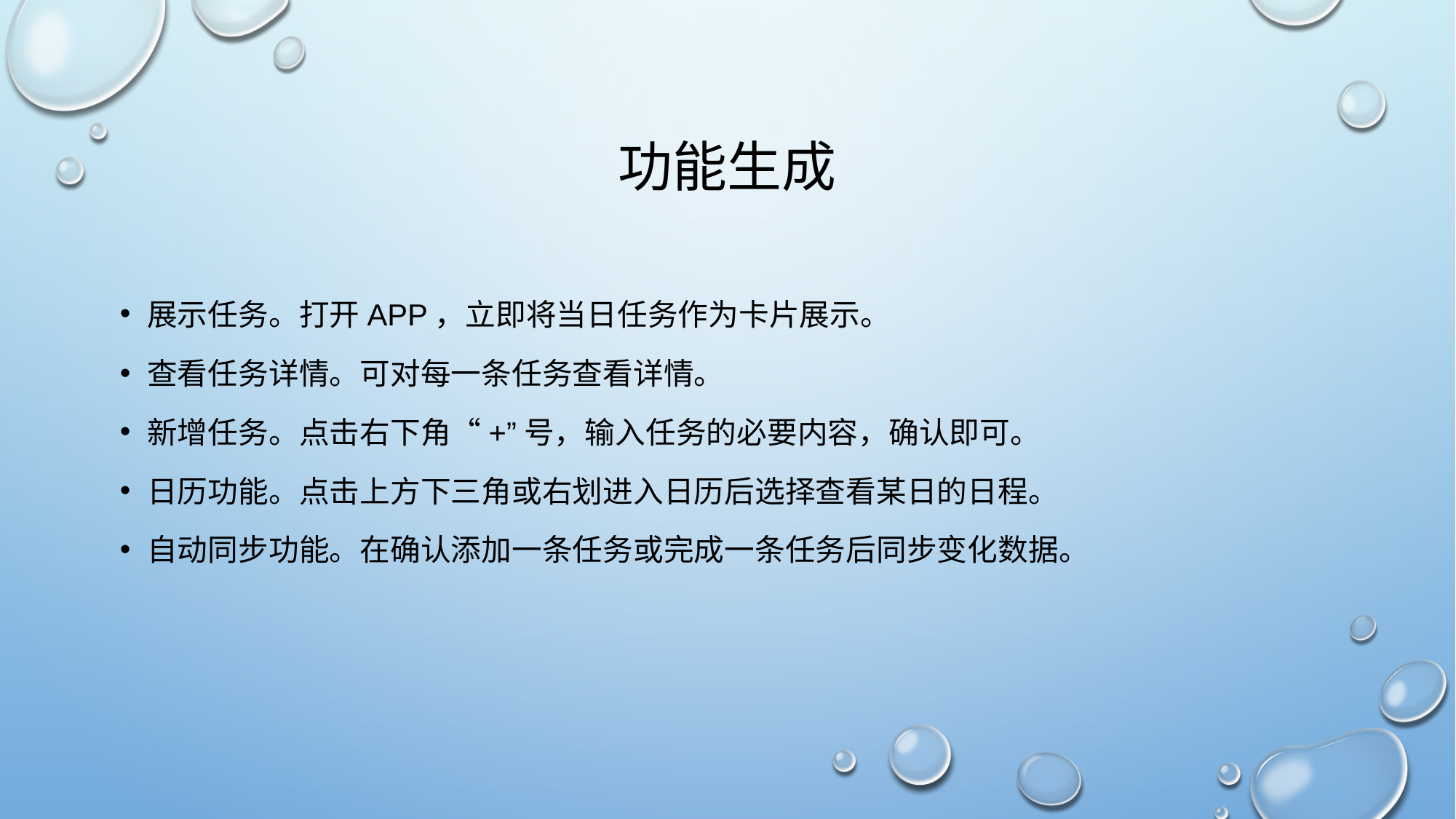

# 功能生成
展示任务。打开APP，立即将当日任务作为卡片展示。
查看任务详情。可对每一条任务查看详情。
新增任务。点击右下角“+”号，输入任务的必要内容，确认即可。
日历功能。点击上方下三角或右划进入日历后选择查看某日的日程。
自动同步功能。在确认添加一条任务或完成一条任务后同步变化数据。